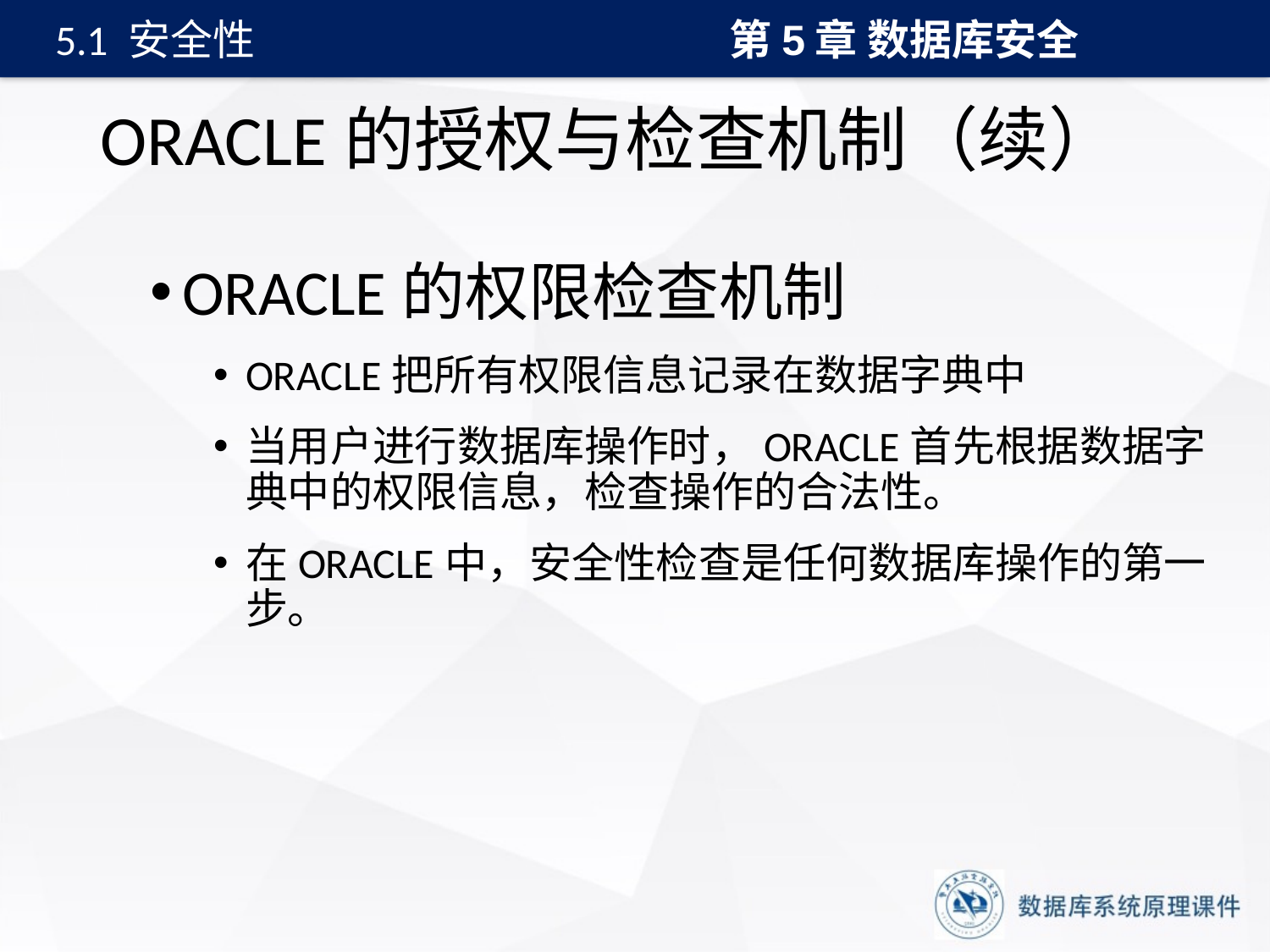

第5章 数据库安全
5.1 安全性
# ORACLE的授权与检查机制（续）
ORACLE的权限检查机制
ORACLE把所有权限信息记录在数据字典中
当用户进行数据库操作时，ORACLE首先根据数据字典中的权限信息，检查操作的合法性。
在ORACLE中，安全性检查是任何数据库操作的第一步。